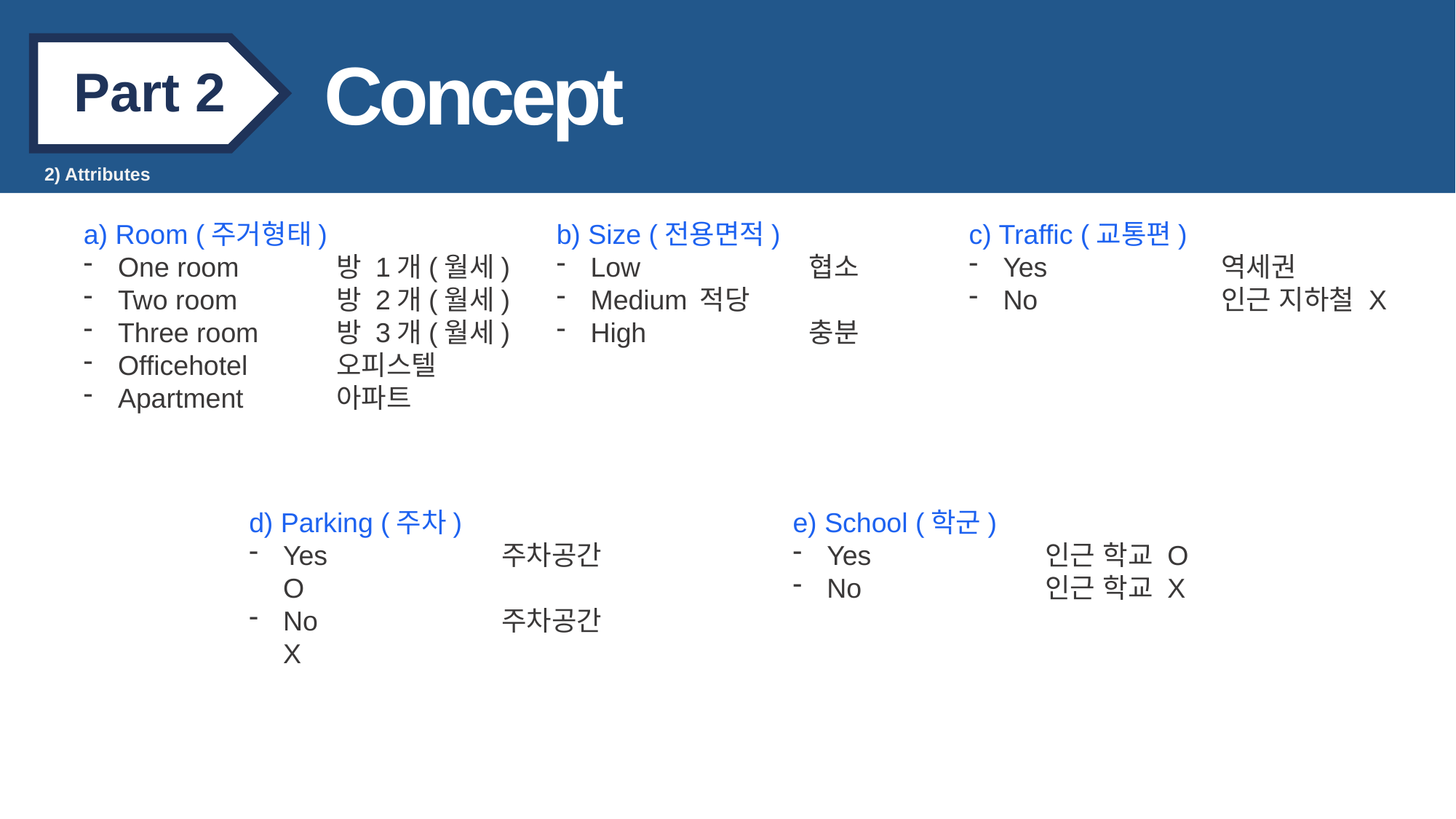

Part 2
Concept
2) Attributes
a) Room (주거형태)
One room	방 1개(월세)
Two room	방 2개(월세)
Three room	방 3개(월세)
Officehotel	오피스텔
Apartment	아파트

b) Size (전용면적)
Low		협소
Medium	적당
High		충분

c) Traffic (교통편)
Yes		역세권
No		인근 지하철 X

d) Parking (주차)
Yes		주차공간 O
No		주차공간 X

e) School (학군)
Yes		인근 학교 O
No		인근 학교 X